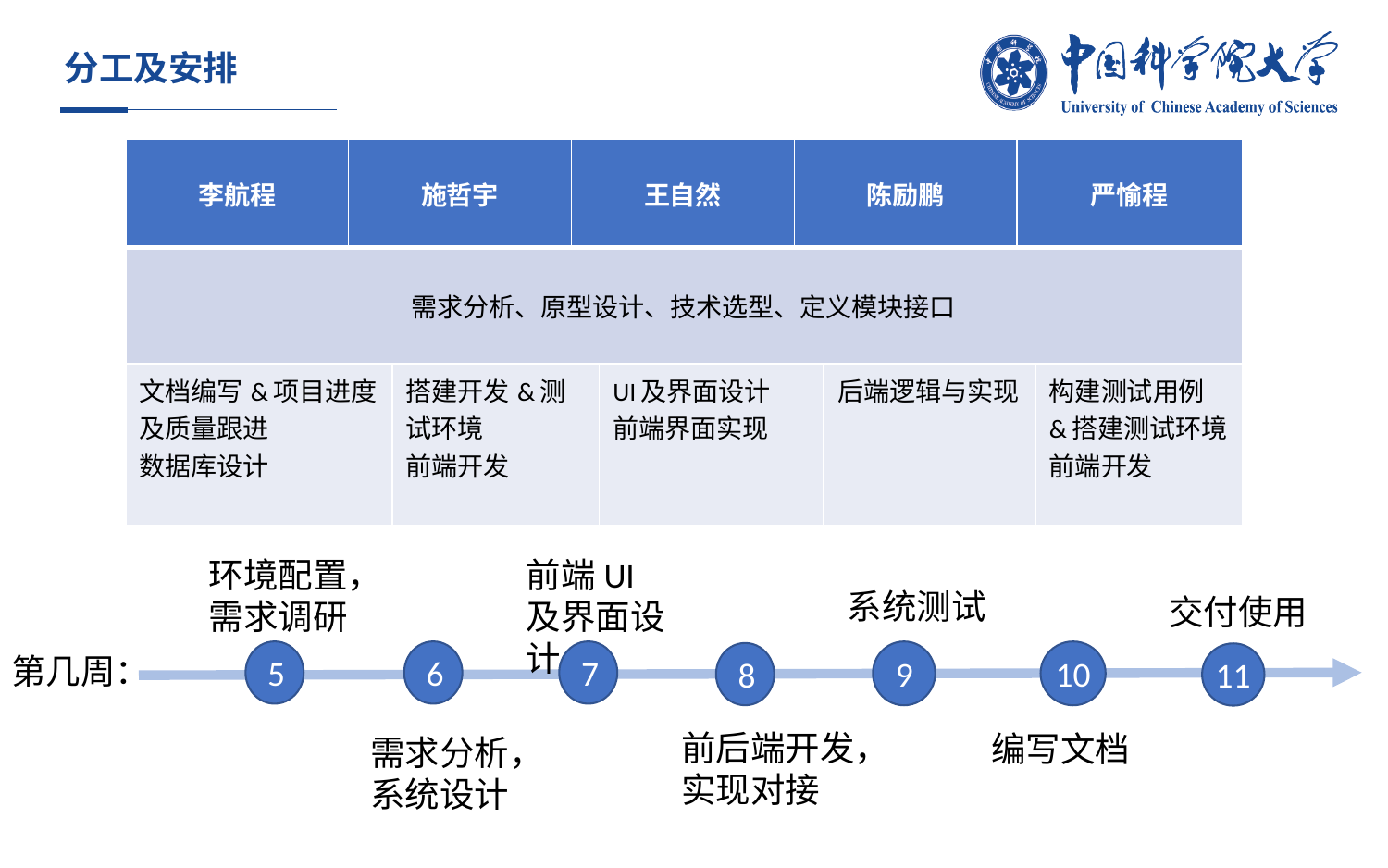

# 分工及安排
| 李航程 | 施哲宇 |  | 王自然 |  | 陈励鹏 |  | 严愉程 |  |
| --- | --- | --- | --- | --- | --- | --- | --- | --- |
| 需求分析、原型设计、技术选型、定义模块接口 |  |  |  |  |  |  |  |  |
| 文档编写&项目进度及质量跟进 数据库设计 |  | 搭建开发&测试环境 前端开发 |  | UI及界面设计 前端界面实现 |  | 后端逻辑与实现 |  | 构建测试用例 &搭建测试环境 前端开发 |
环境配置，需求调研
前端UI及界面设计
系统测试
交付使用
7
9
10
5
6
第几周：
8
11
前后端开发，实现对接
编写文档
需求分析，
系统设计